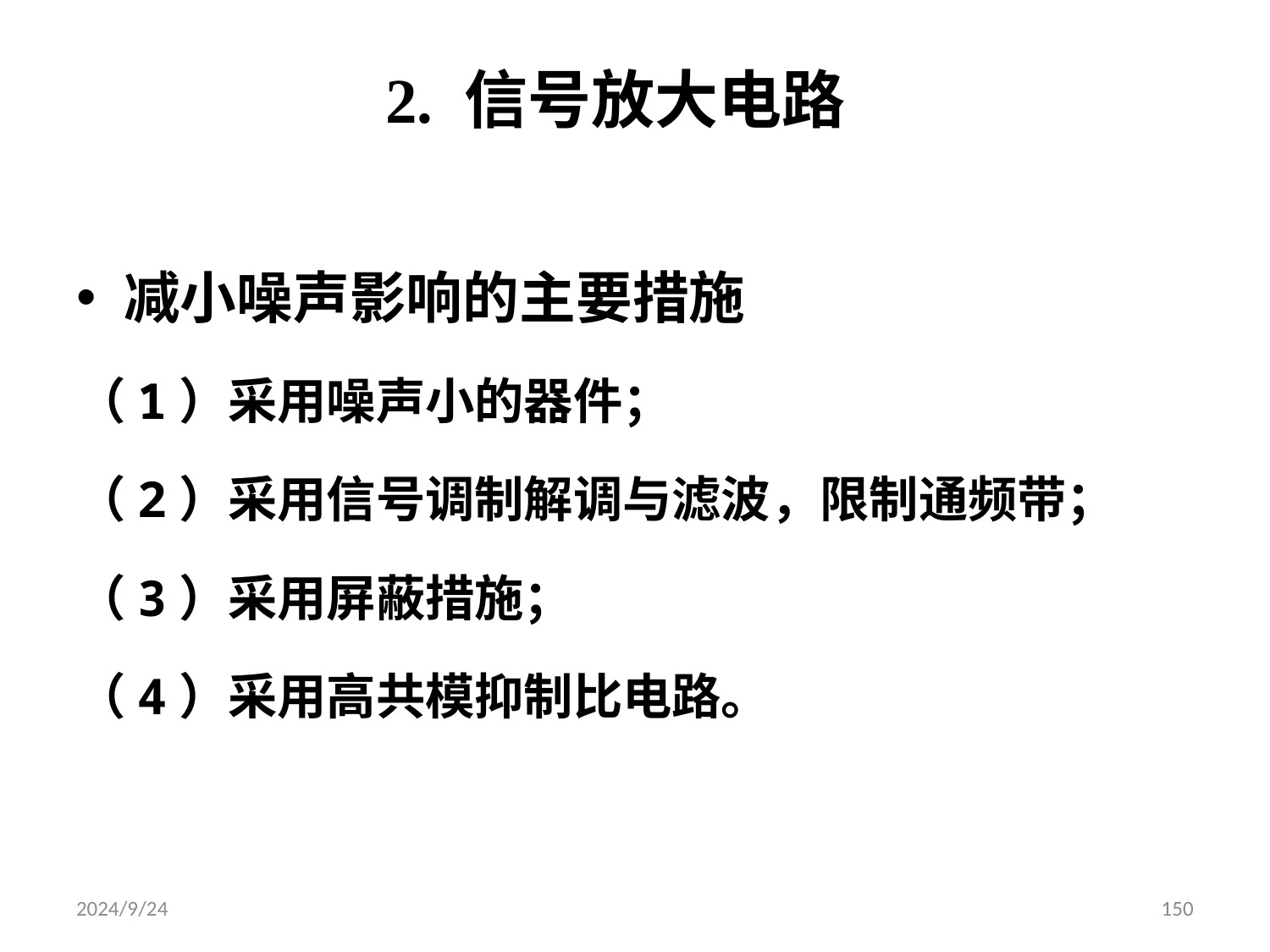

2. 信号放大电路

减小噪声影响的主要措施
（1）采用噪声小的器件；
（2）采用信号调制解调与滤波，限制通频带；
（3）采用屏蔽措施；
（4）采用高共模抑制比电路。
2024/9/24
150